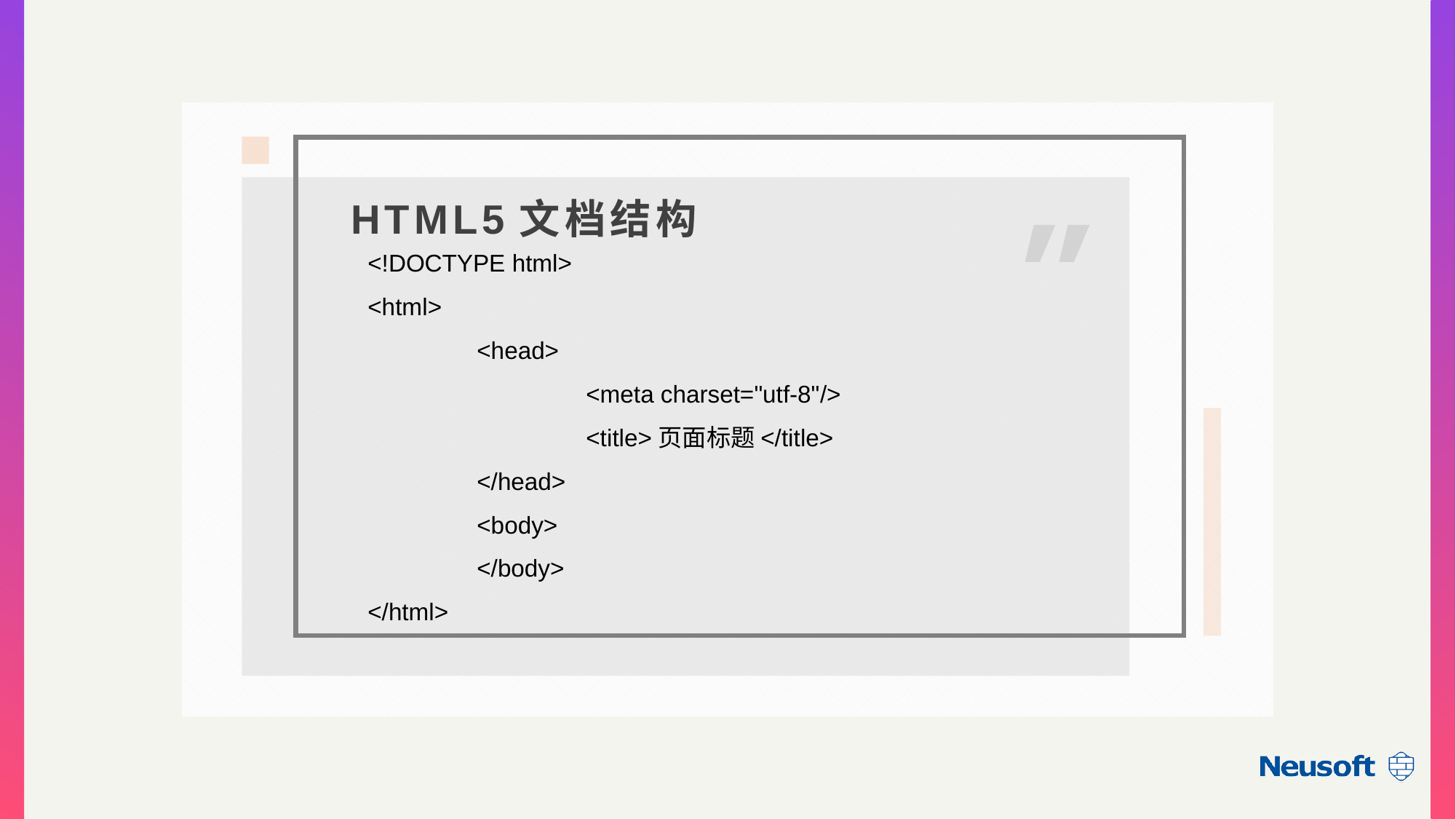

·

HTML5文档结构

<!DOCTYPE html>
<html>
	<head>
		<meta charset="utf-8"/>
		<title>页面标题</title>
	</head>
	<body>
	</body>
</html>